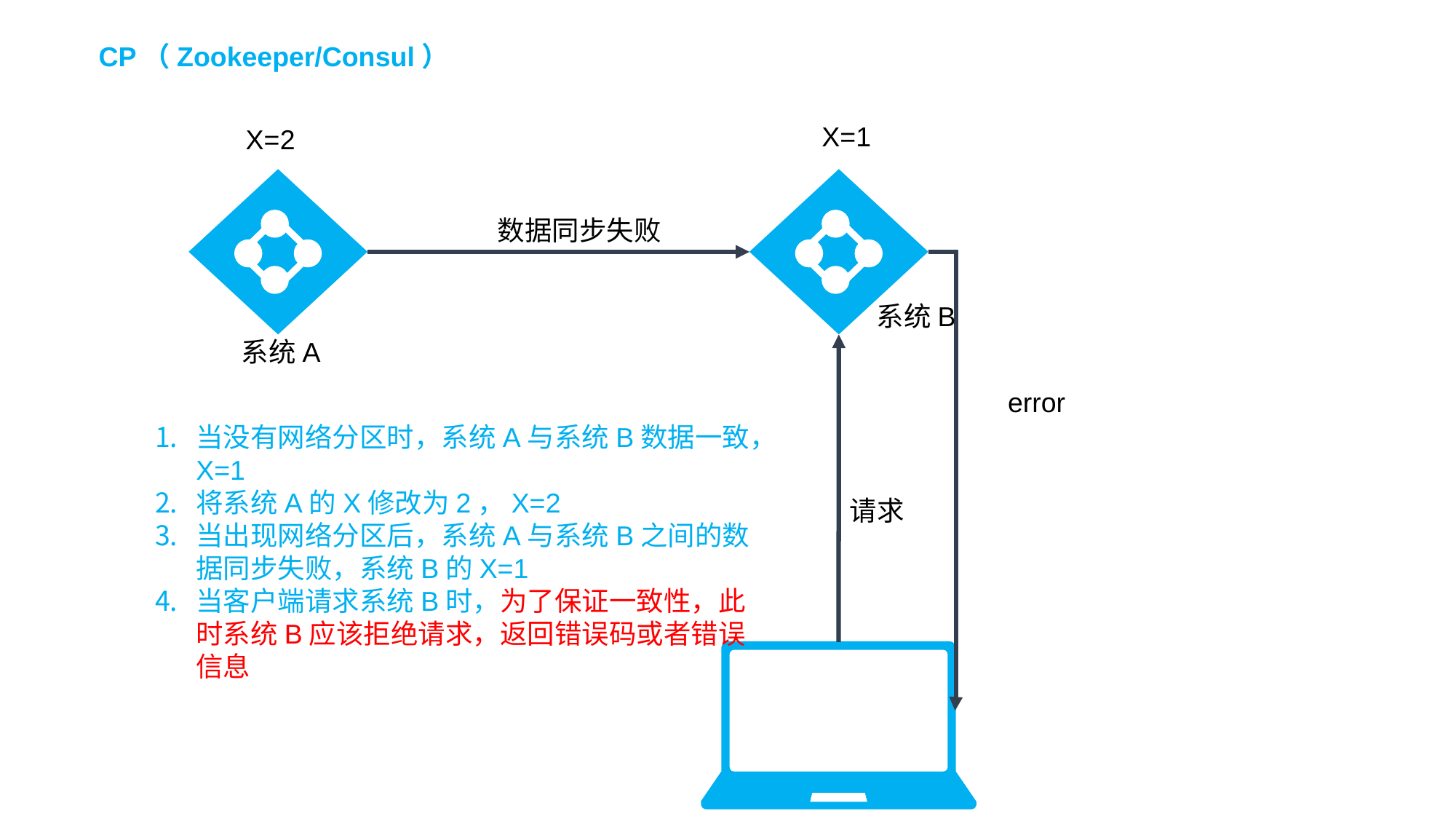

CP（Zookeeper/Consul）
X=1
X=2

数据同步失败
系统B
系统A
error
当没有网络分区时，系统A与系统B数据一致，X=1
将系统A的X修改为2，X=2
当出现网络分区后，系统A与系统B之间的数据同步失败，系统B的X=1
当客户端请求系统B时，为了保证一致性，此时系统B应该拒绝请求，返回错误码或者错误信息
请求